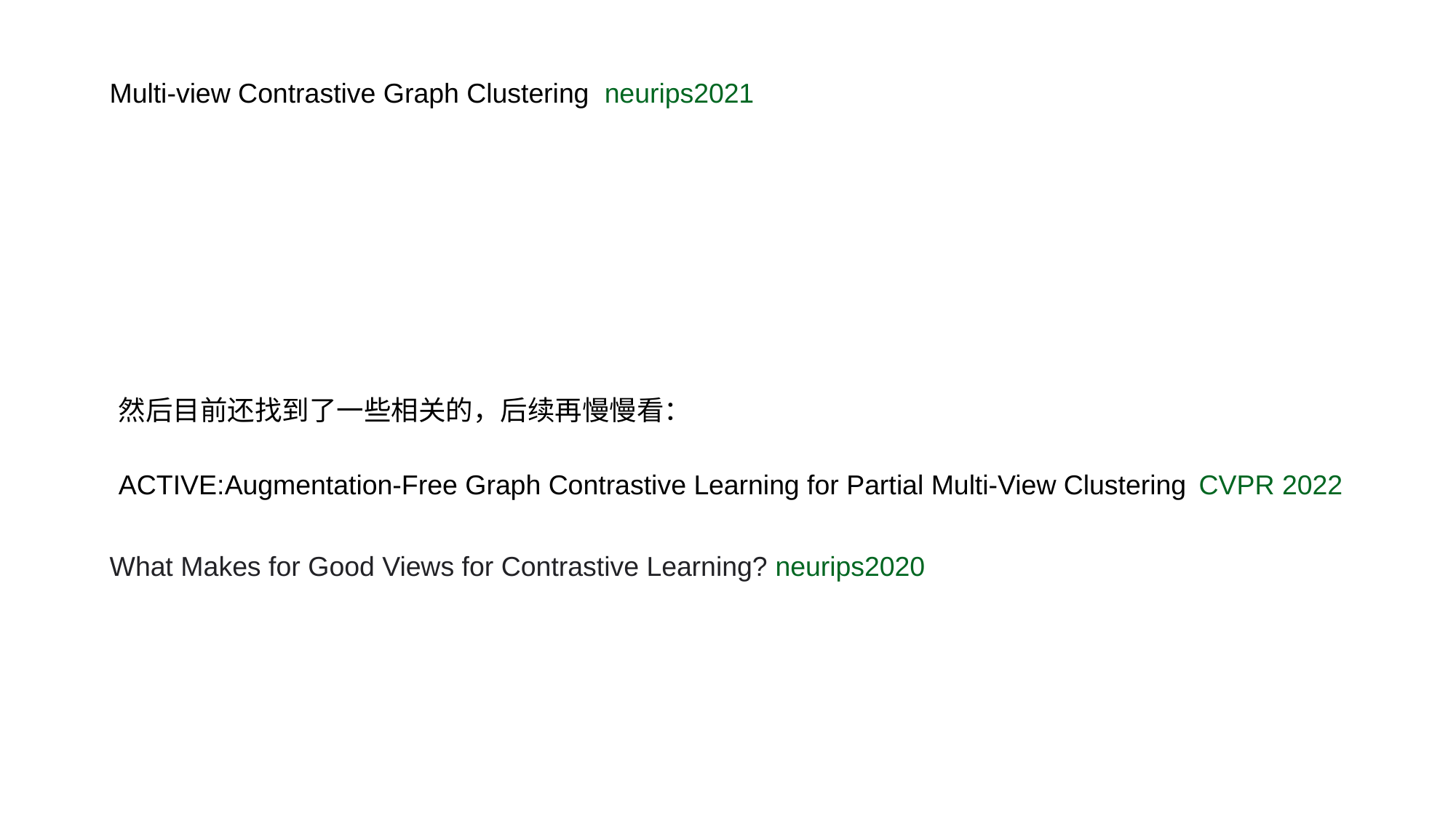

Multi-view Contrastive Graph Clustering  neurips2021
然后目前还找到了一些相关的，后续再慢慢看：
ACTIVE:Augmentation-Free Graph Contrastive Learning for Partial Multi-View Clustering
CVPR 2022
What Makes for Good Views for Contrastive Learning? neurips2020